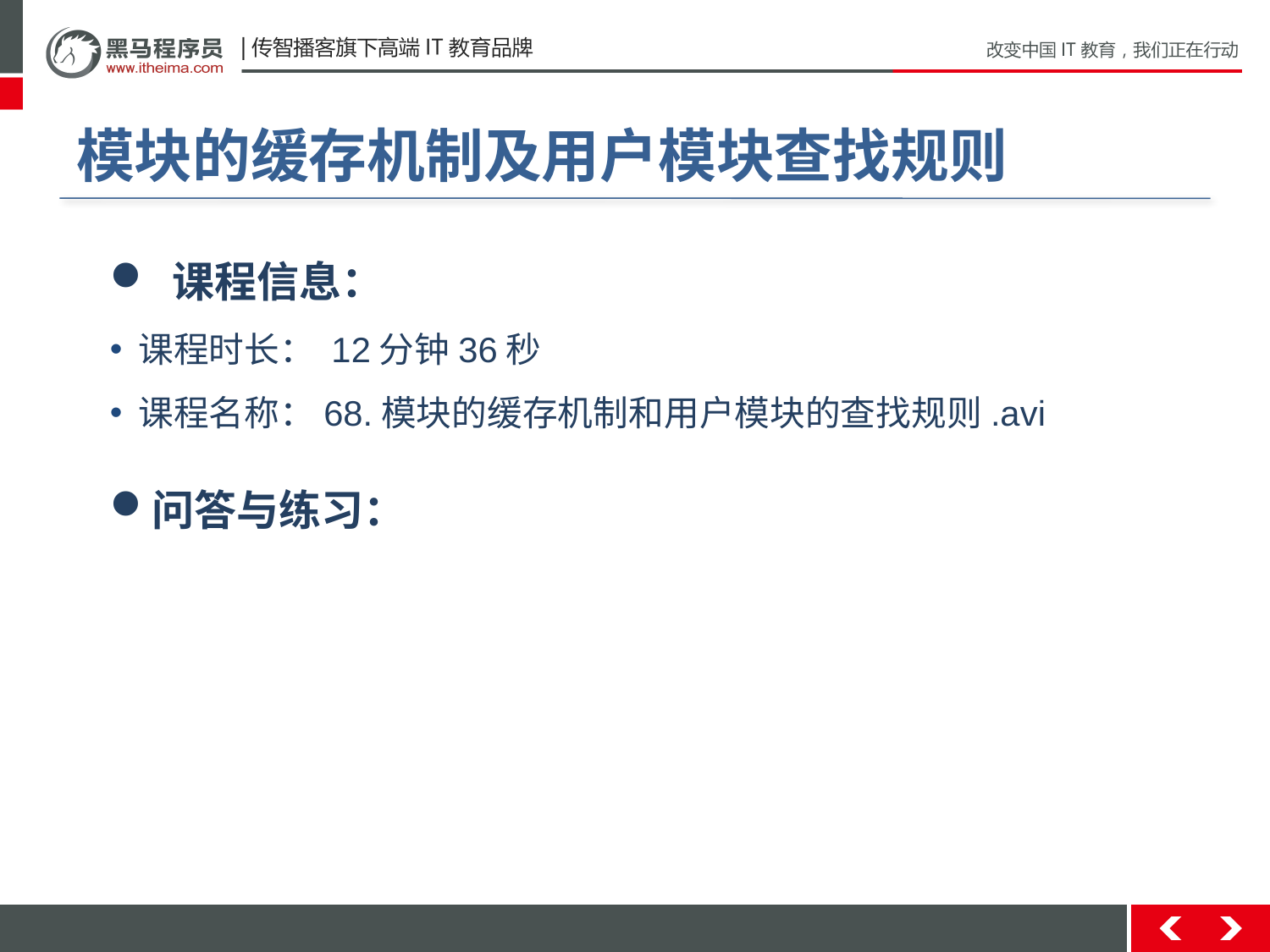

# 模块的缓存机制及用户模块查找规则
 课程信息：
 课程时长： 12分钟36秒
 课程名称：68.模块的缓存机制和用户模块的查找规则.avi
问答与练习：